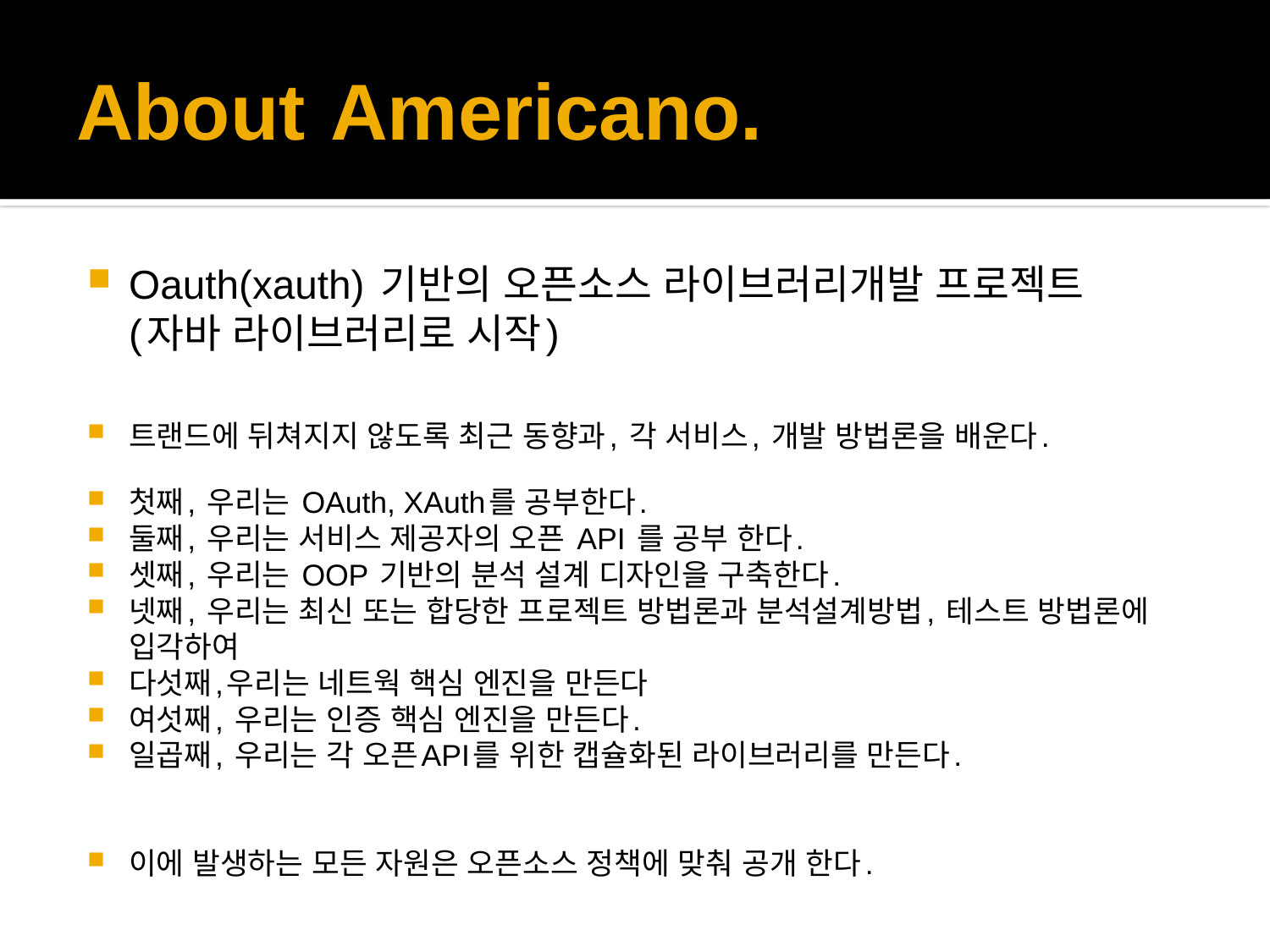

# About	Americano.
Oauth(xauth) 기반의 오픈소스 라이브러리개발 프로젝트
	(자바 라이브러리로 시작)

트랜드에 뒤쳐지지 않도록 최근 동향과, 각 서비스, 개발 방법론을 배운다.

첫째, 우리는 OAuth, XAuth를 공부한다.
둘째, 우리는 서비스 제공자의 오픈 API 를 공부 한다.
셋째, 우리는 OOP 기반의 분석 설계 디자인을 구축한다.
넷째, 우리는 최신 또는 합당한 프로젝트 방법론과 분석설계방법, 테스트 방법론에 입각하여
다섯째,우리는 네트웍 핵심 엔진을 만든다
여섯째, 우리는 인증 핵심 엔진을 만든다.
일곱째, 우리는 각 오픈API를 위한 캡슐화된 라이브러리를 만든다.

이에 발생하는 모든 자원은 오픈소스 정책에 맞춰 공개 한다.